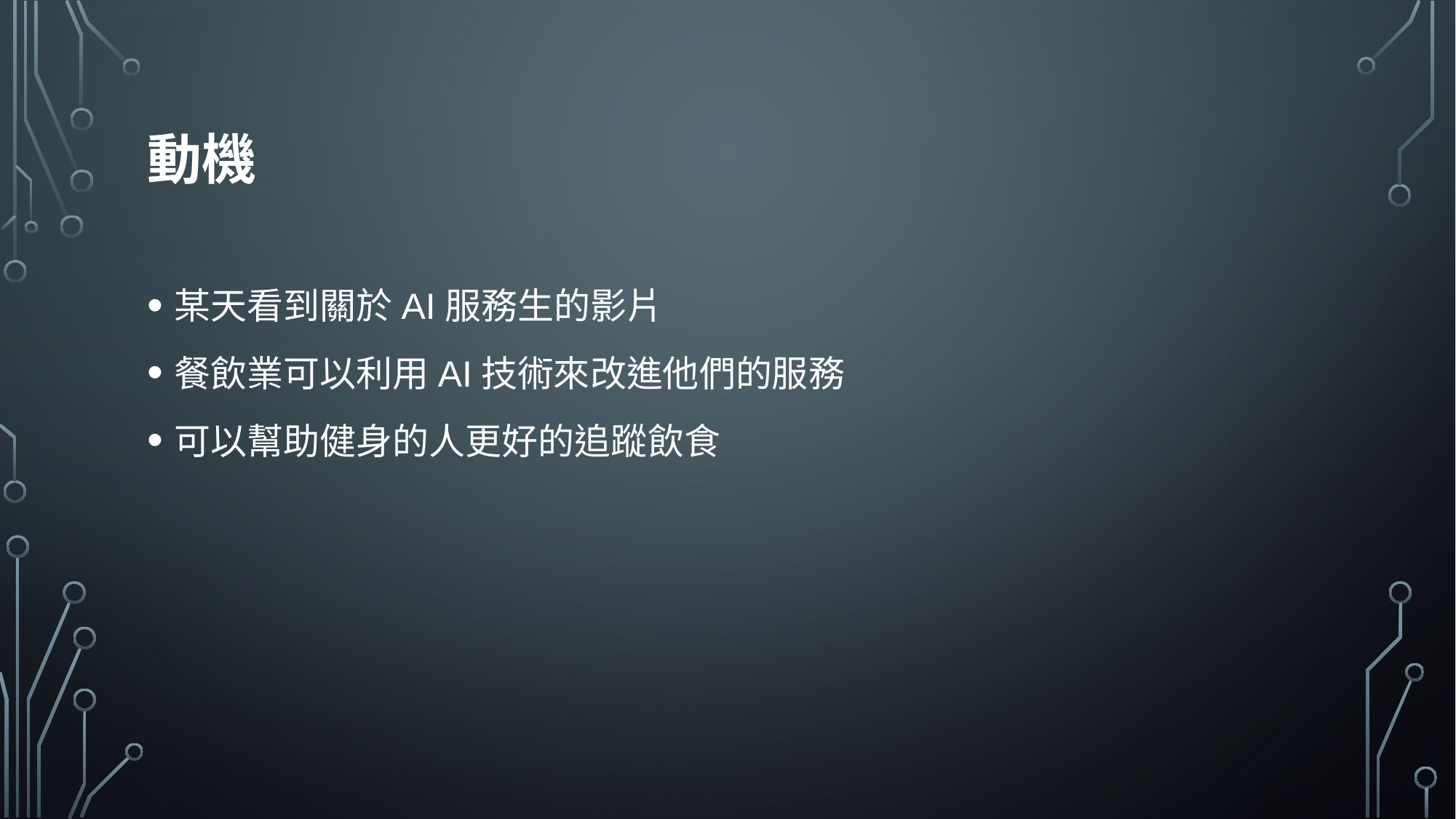

# 動機
某天看到關於AI服務生的影片
餐飲業可以利用AI技術來改進他們的服務
可以幫助健身的人更好的追蹤飲食